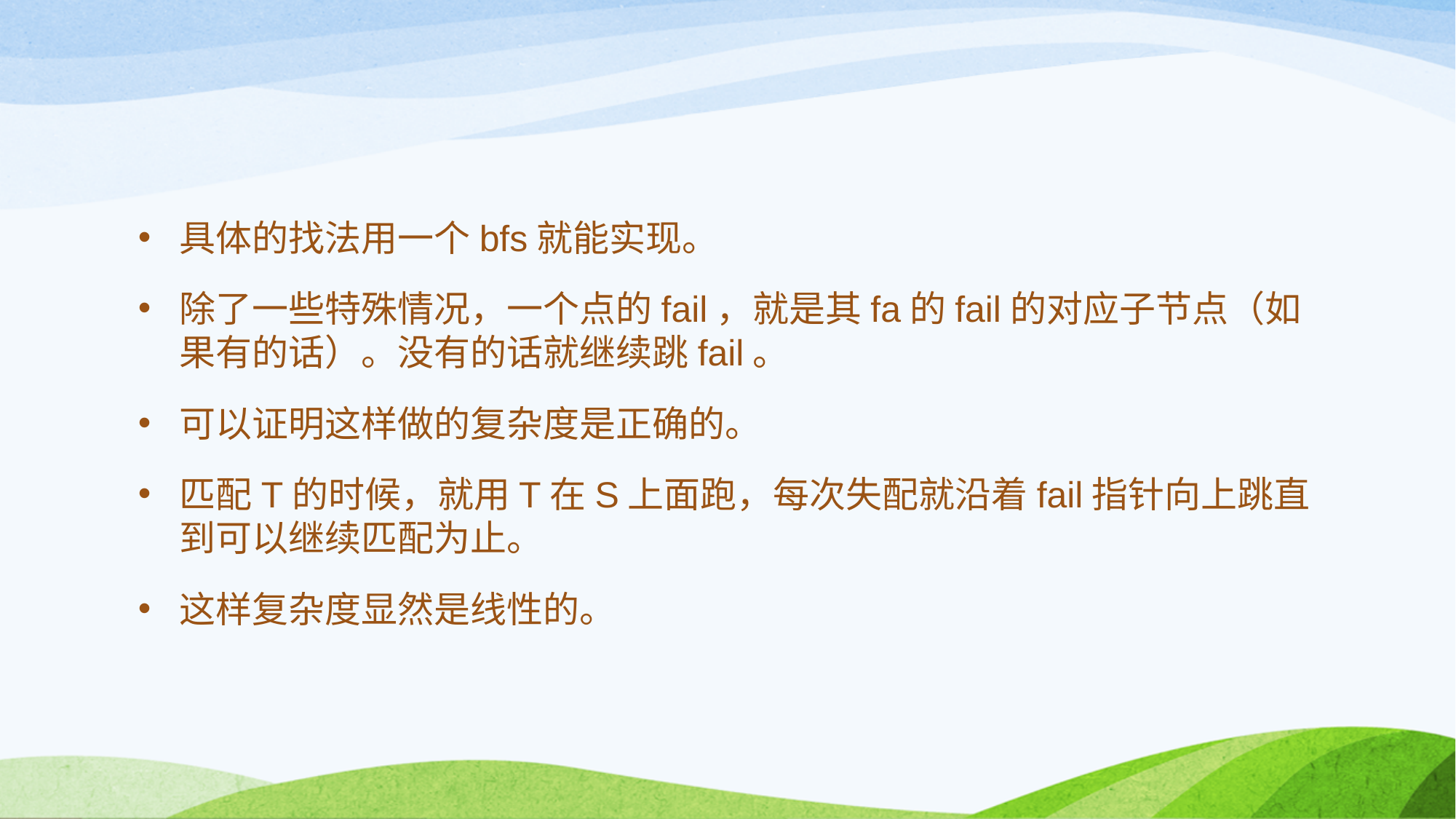

#
具体的找法用一个bfs就能实现。
除了一些特殊情况，一个点的fail，就是其fa的fail的对应子节点（如果有的话）。没有的话就继续跳fail。
可以证明这样做的复杂度是正确的。
匹配T的时候，就用T在S上面跑，每次失配就沿着fail指针向上跳直到可以继续匹配为止。
这样复杂度显然是线性的。